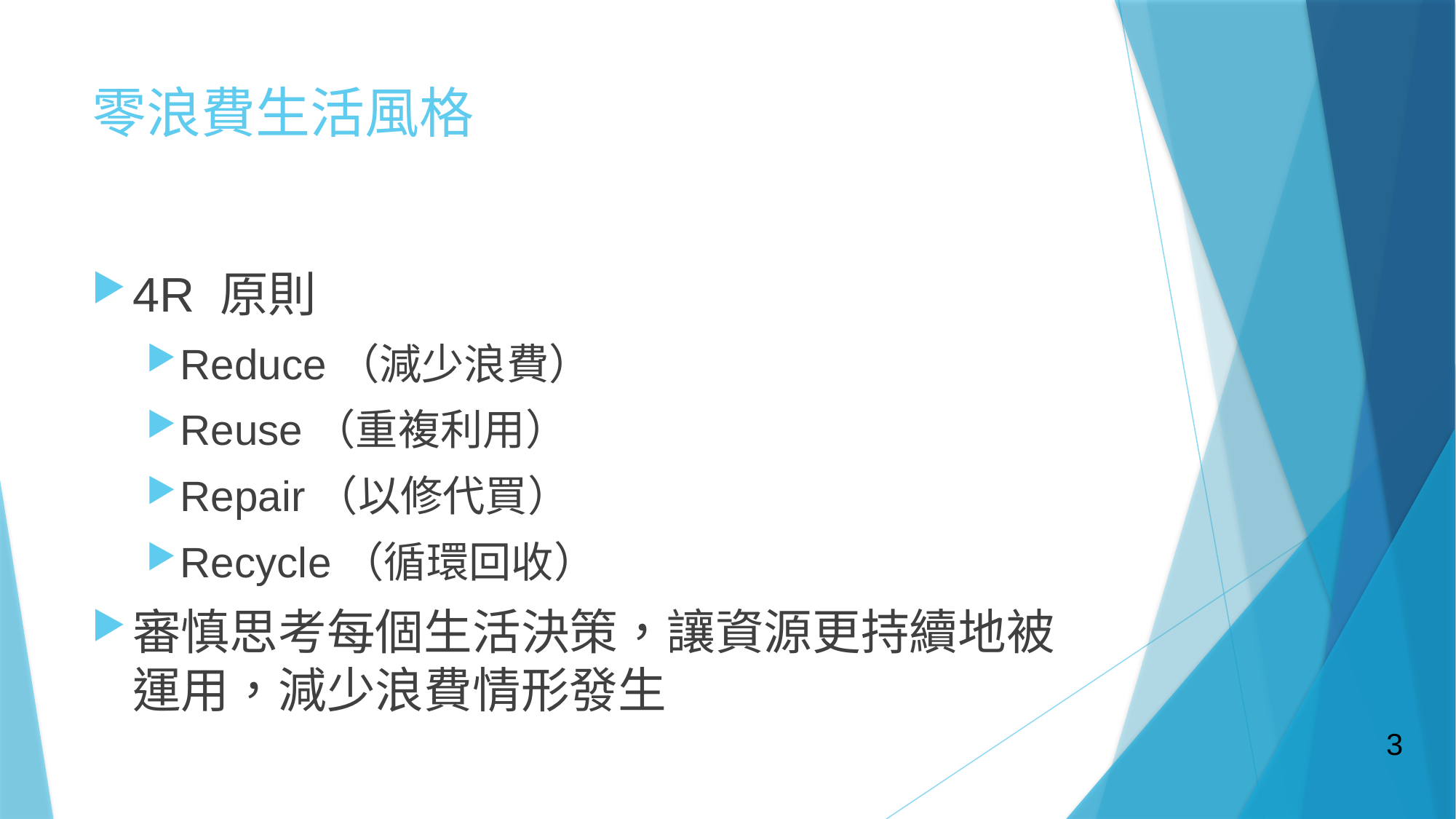

# 零浪費生活風格
4R 原則
Reduce（減少浪費）
Reuse（重複利⽤）
Repair（以修代買）
Recycle（循環回收）
審慎思考每個⽣活決策，讓資源更持續地被運⽤，減少浪費情形發⽣
3